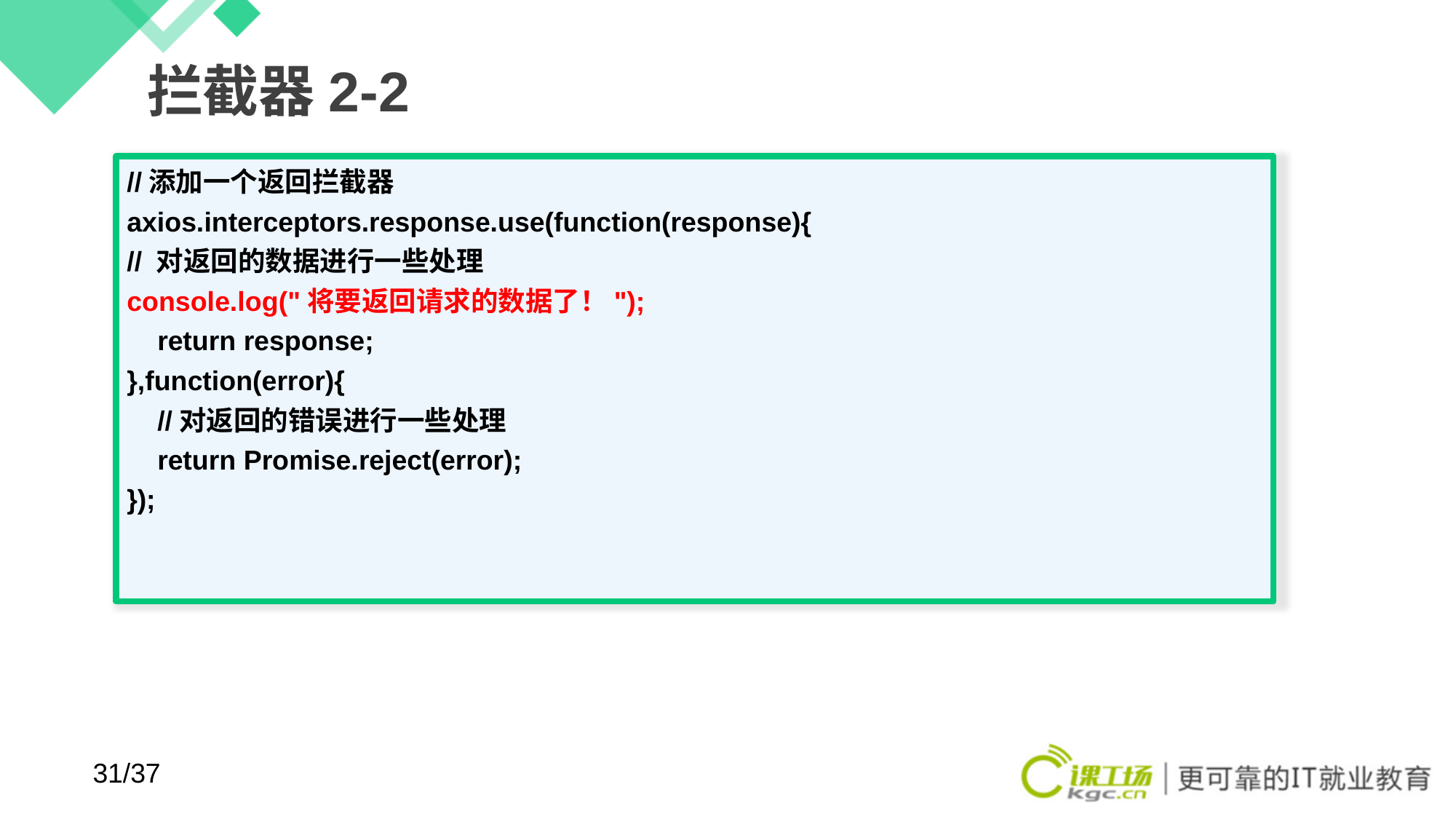

# 拦截器2-2

//添加一个返回拦截器
axios.interceptors.response.use(function(response){
// 对返回的数据进行一些处理
console.log("将要返回请求的数据了！");
    return response;
},function(error){
    //对返回的错误进行一些处理
    return Promise.reject(error);
});